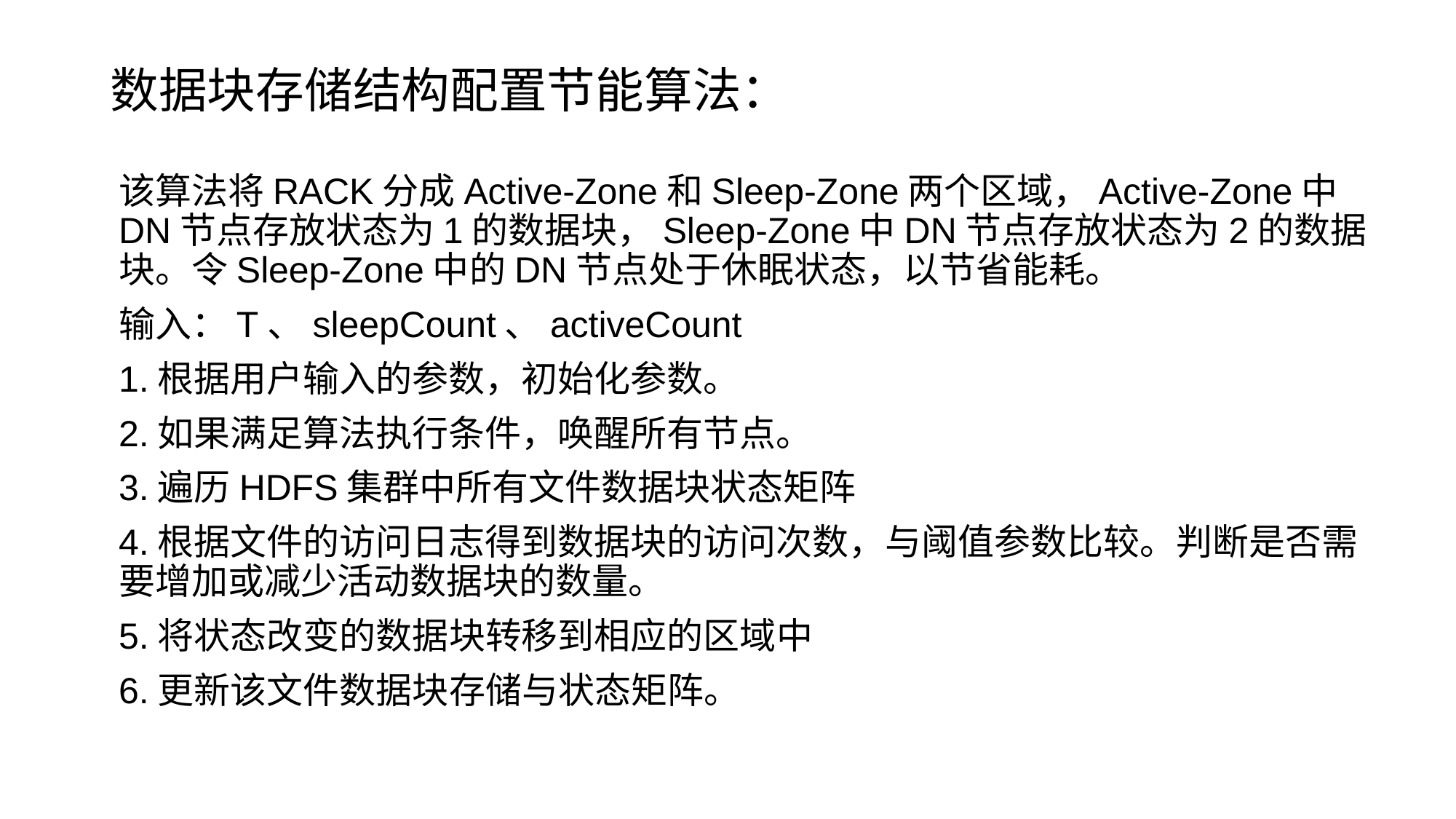

# 数据块存储结构配置节能算法：
该算法将RACK分成Active-Zone和Sleep-Zone两个区域，Active-Zone中DN节点存放状态为1的数据块，Sleep-Zone中DN节点存放状态为2的数据块。令Sleep-Zone中的DN节点处于休眠状态，以节省能耗。
输入：T、sleepCount、activeCount
1.根据用户输入的参数，初始化参数。
2.如果满足算法执行条件，唤醒所有节点。
3.遍历HDFS集群中所有文件数据块状态矩阵
4.根据文件的访问日志得到数据块的访问次数，与阈值参数比较。判断是否需要增加或减少活动数据块的数量。
5.将状态改变的数据块转移到相应的区域中
6.更新该文件数据块存储与状态矩阵。